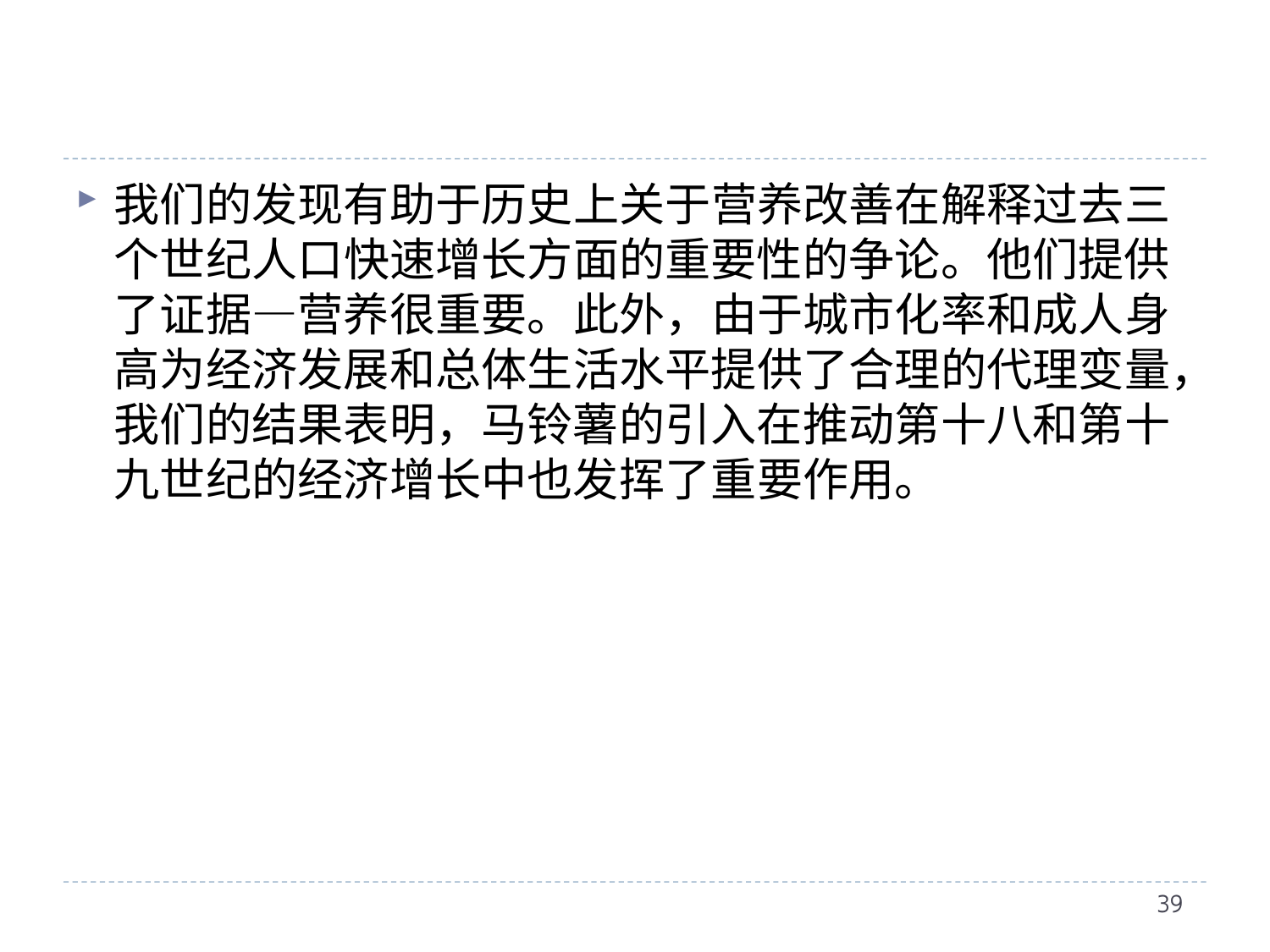

我们的发现有助于历史上关于营养改善在解释过去三个世纪人口快速增长方面的重要性的争论。他们提供了证据—营养很重要。此外，由于城市化率和成人身高为经济发展和总体生活水平提供了合理的代理变量，我们的结果表明，马铃薯的引入在推动第十八和第十九世纪的经济增长中也发挥了重要作用。

39